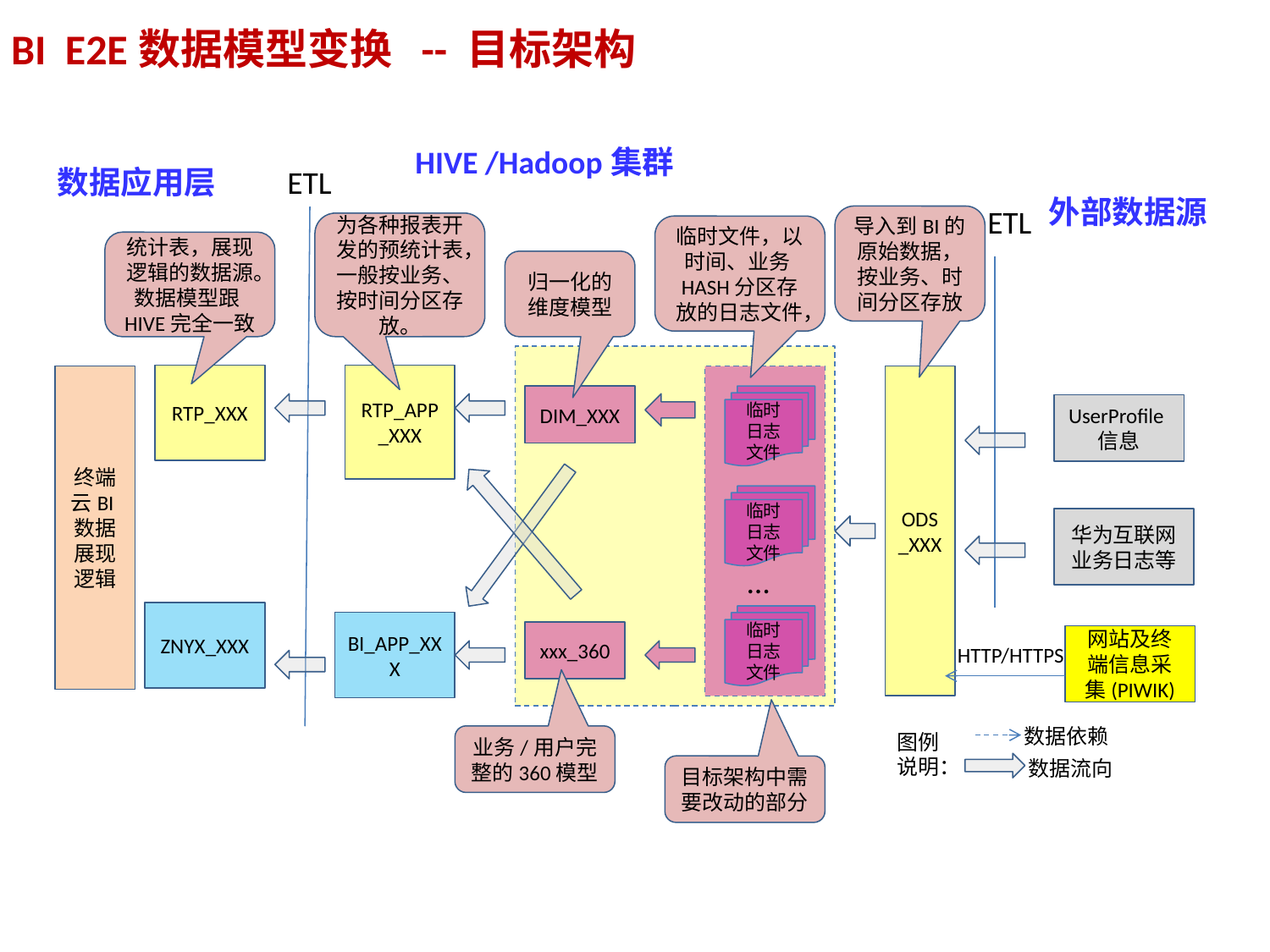

BI  E2E数据模型变换  -- 目标架构
HIVE /Hadoop集群
数据应用层
ETL
外部数据源
ETL
导入到BI的原始数据，按业务、时间分区存放
为各种报表开发的预统计表，一般按业务、按时间分区存放。
临时文件，以时间、业务HASH分区存放的日志文件，
统计表，展现逻辑的数据源。数据模型跟HIVE完全一致
归一化的维度模型

RTP_XXX
RTP_APP_XXX
终端云BI数据展现逻辑

ODS_XXX
DIM_XXX
临时日志文件

UserProfile信息

临时日志文件
华为互联网业务日志等

…
ZNYX_XXX
临时日志文件
BI_APP_XXX
xxx_360
网站及终端信息采集(PIWIK)
HTTP/HTTPS

数据依赖
数据流向

图例说明：
业务/用户完整的360模型
目标架构中需要改动的部分